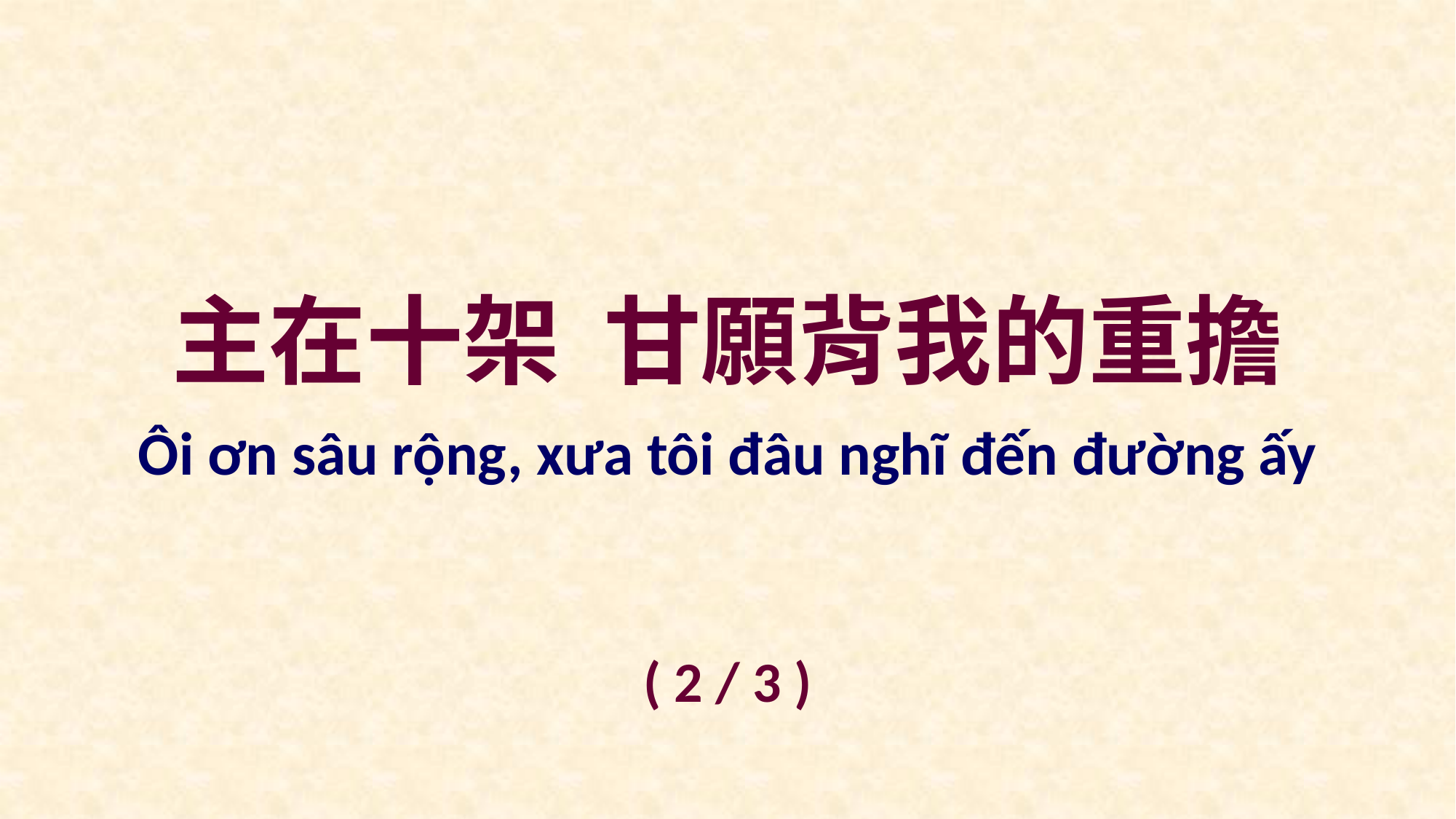

主在十架  甘願背我的重擔
Ôi ơn sâu rộng, xưa tôi đâu nghĩ đến đường ấy
( 2 / 3 )